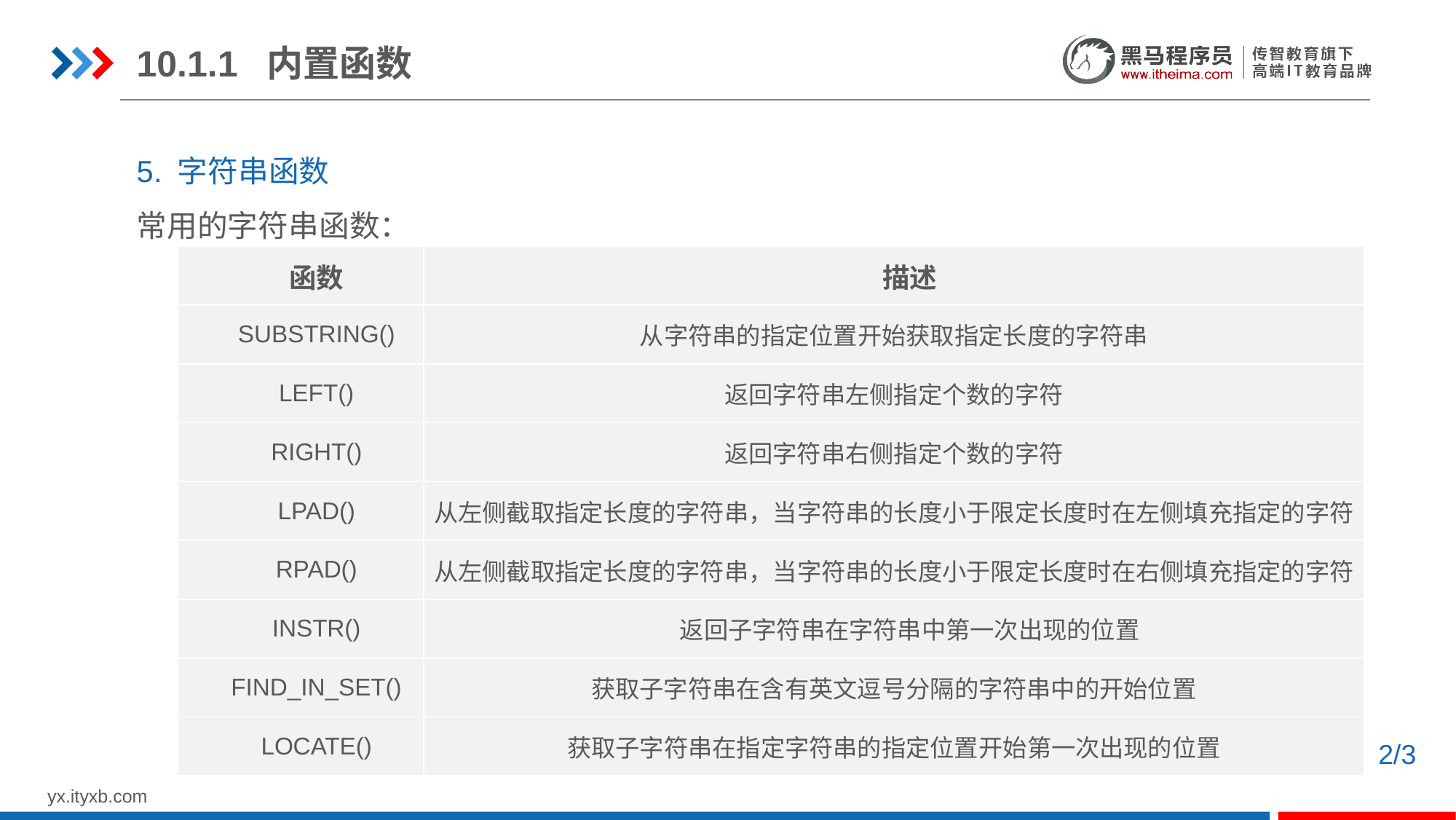

10.1.1  内置函数
5. 字符串函数
常用的字符串函数：
| 函数 | 描述 |
| --- | --- |
| SUBSTRING() | 从字符串的指定位置开始获取指定长度的字符串 |
| LEFT() | 返回字符串左侧指定个数的字符 |
| RIGHT() | 返回字符串右侧指定个数的字符 |
| LPAD() | 从左侧截取指定长度的字符串，当字符串的长度小于限定长度时在左侧填充指定的字符 |
| RPAD() | 从左侧截取指定长度的字符串，当字符串的长度小于限定长度时在右侧填充指定的字符 |
| INSTR() | 返回子字符串在字符串中第一次出现的位置 |
| FIND\_IN\_SET() | 获取子字符串在含有英文逗号分隔的字符串中的开始位置 |
| LOCATE() | 获取子字符串在指定字符串的指定位置开始第一次出现的位置 |
2/3